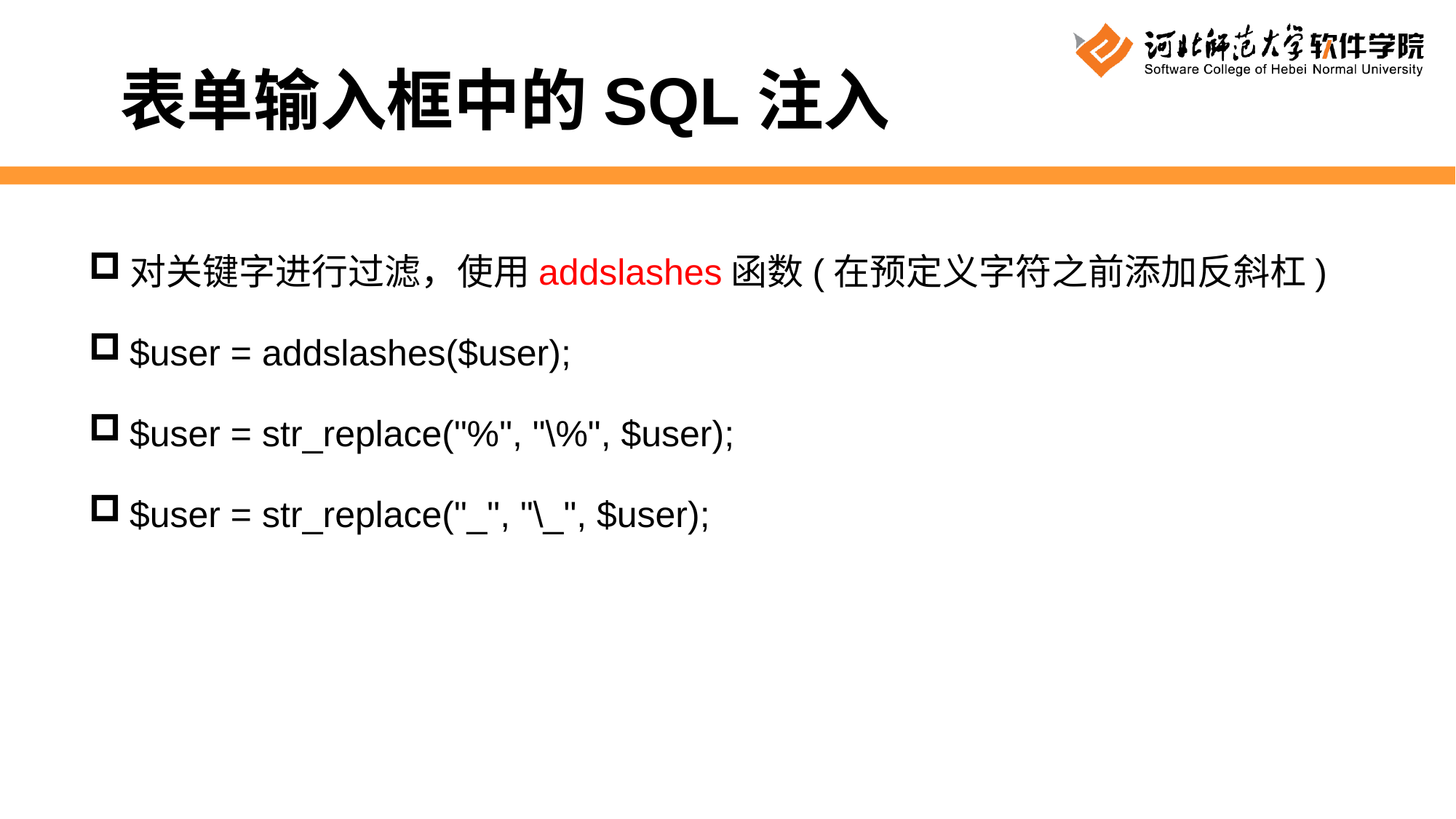

表单输入框中的SQL注入
对关键字进行过滤，使用addslashes函数(在预定义字符之前添加反斜杠)
$user = addslashes($user);
$user = str_replace("%", "\%", $user);
$user = str_replace("_", "\_", $user);